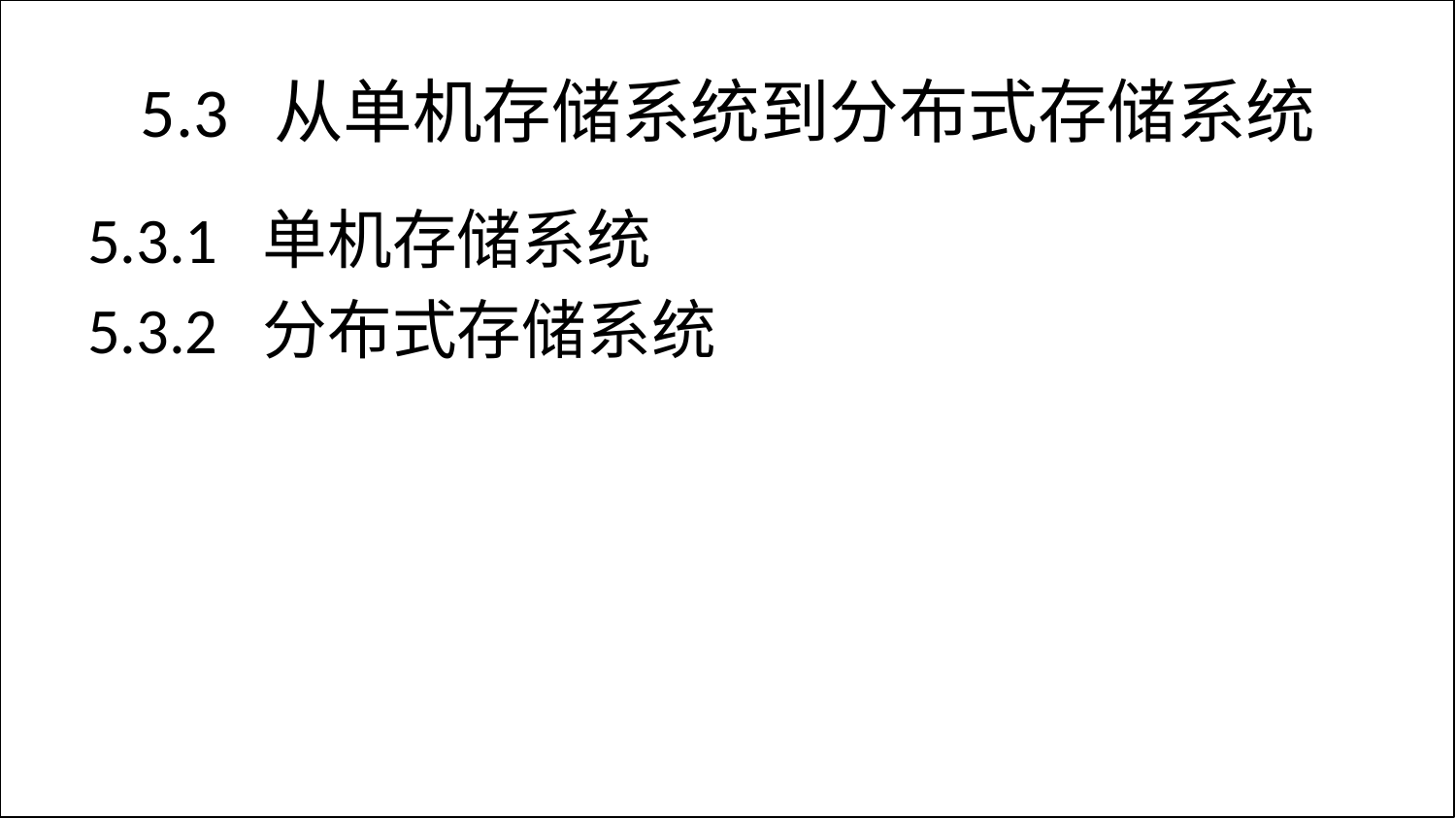

# 5.3  从单机存储系统到分布式存储系统
5.3.1  单机存储系统
5.3.2  分布式存储系统